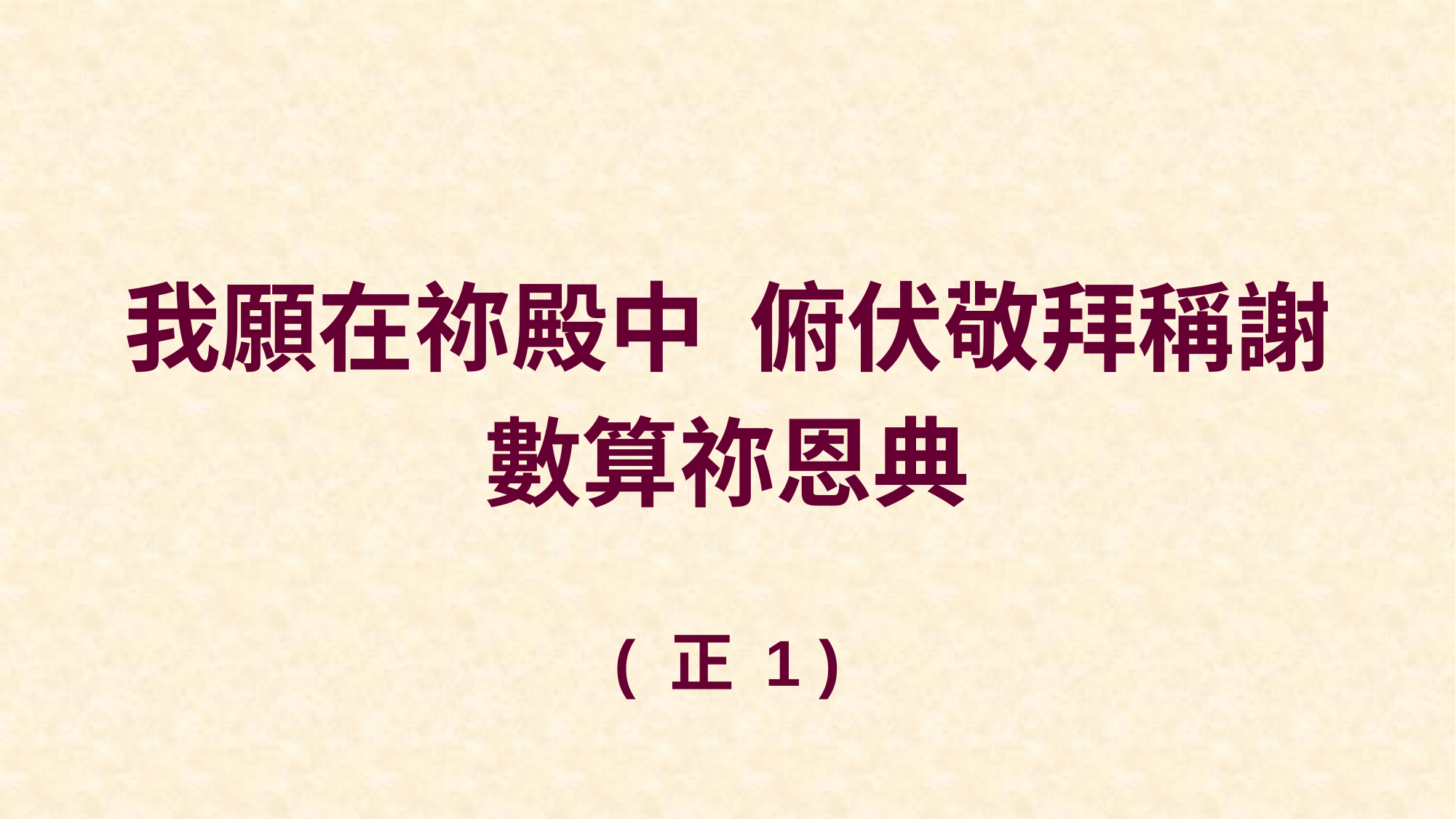

我願在祢殿中  俯伏敬拜稱謝
數算祢恩典
( 正 1 )